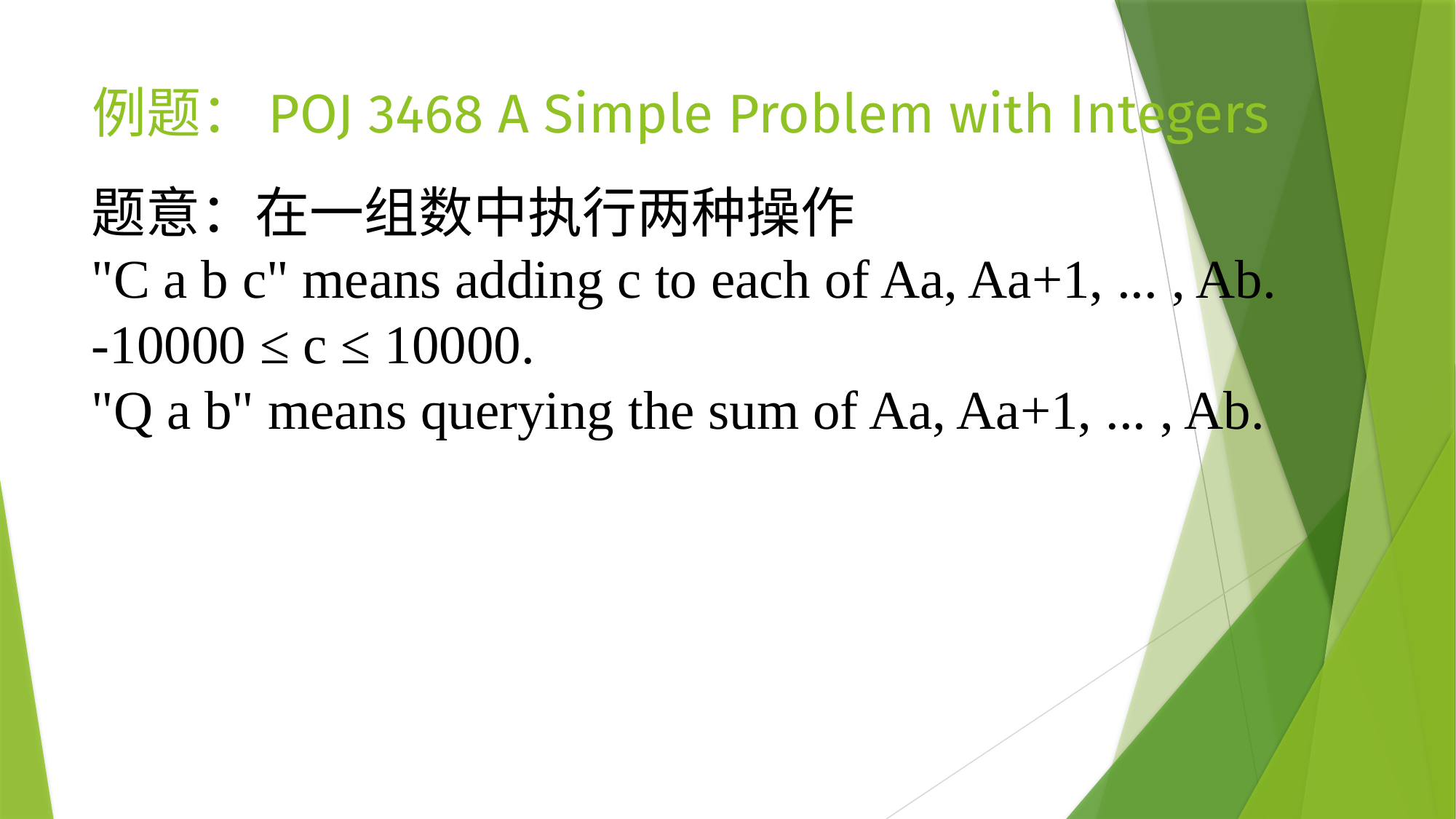

# 例题：POJ 3468 A Simple Problem with Integers
题意：在一组数中执行两种操作
"C a b c" means adding c to each of Aa, Aa+1, ... , Ab.
-10000 ≤ c ≤ 10000.
"Q a b" means querying the sum of Aa, Aa+1, ... , Ab.